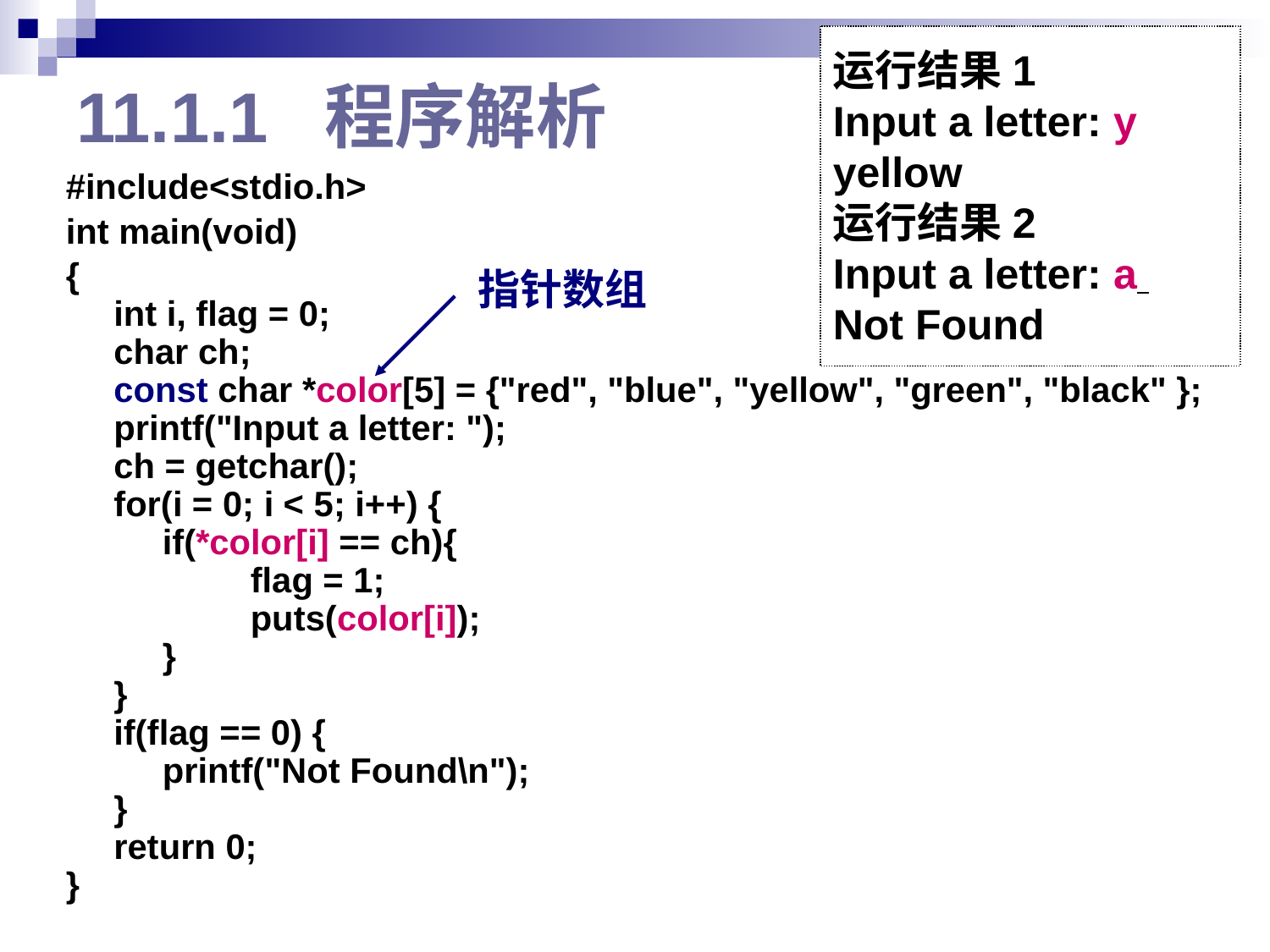

运行结果1
Input a letter: y
yellow
运行结果2
Input a letter: a
Not Found
# 11.1.1  程序解析
#include<stdio.h>
int main(void)
{
int i, flag = 0;
char ch;
const char *color[5] = {"red", "blue", "yellow", "green", "black" };
printf("Input a letter: ");
ch = getchar();
for(i = 0; i < 5; i++) {
     if(*color[i] == ch){
	 flag = 1;
   	 puts(color[i]);
     }
}
if(flag == 0) {
     printf("Not Found\n");
}
return 0;
}
指针数组